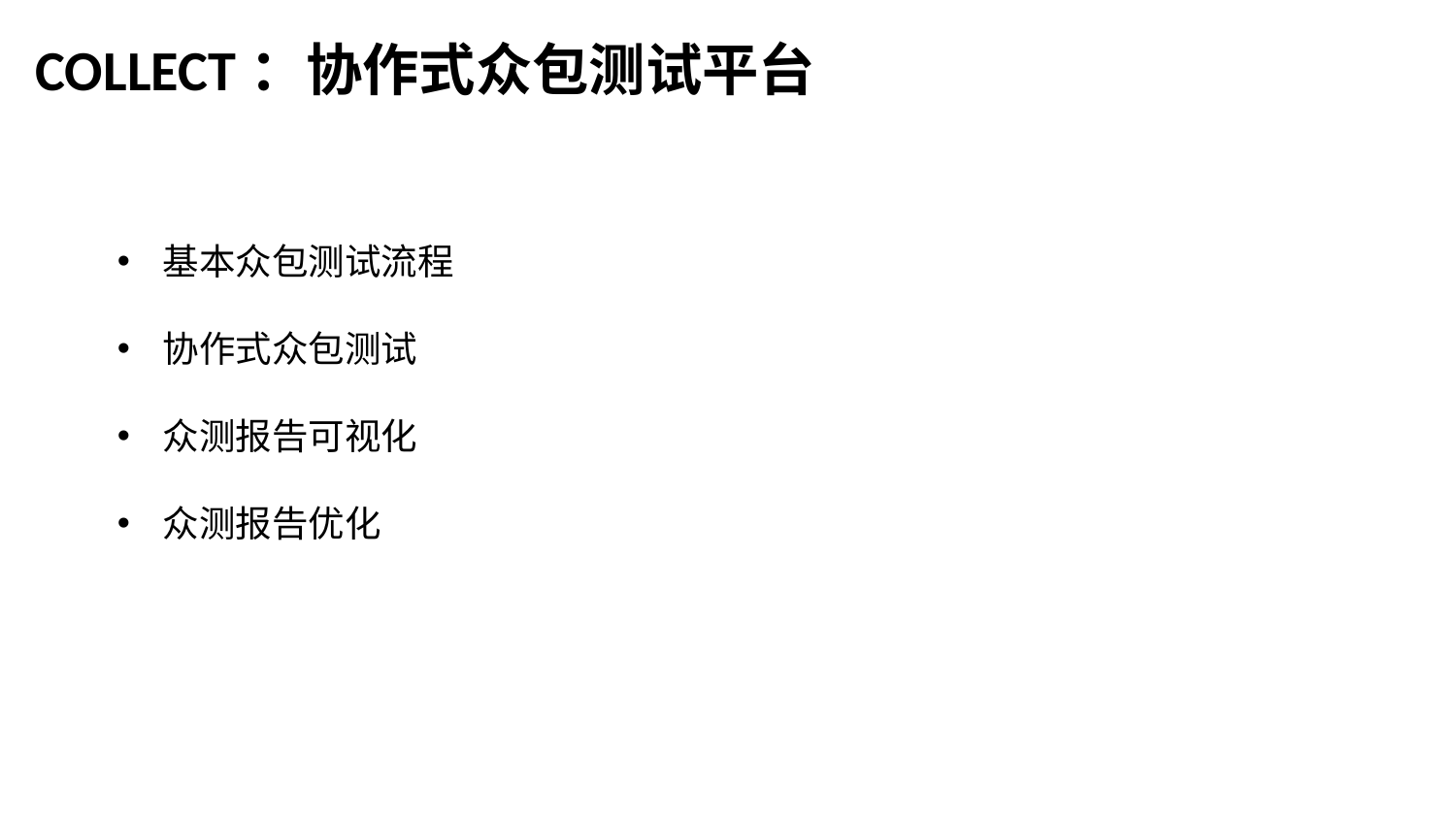

COLLECT：协作式众包测试平台
基本众包测试流程
协作式众包测试
众测报告可视化
众测报告优化